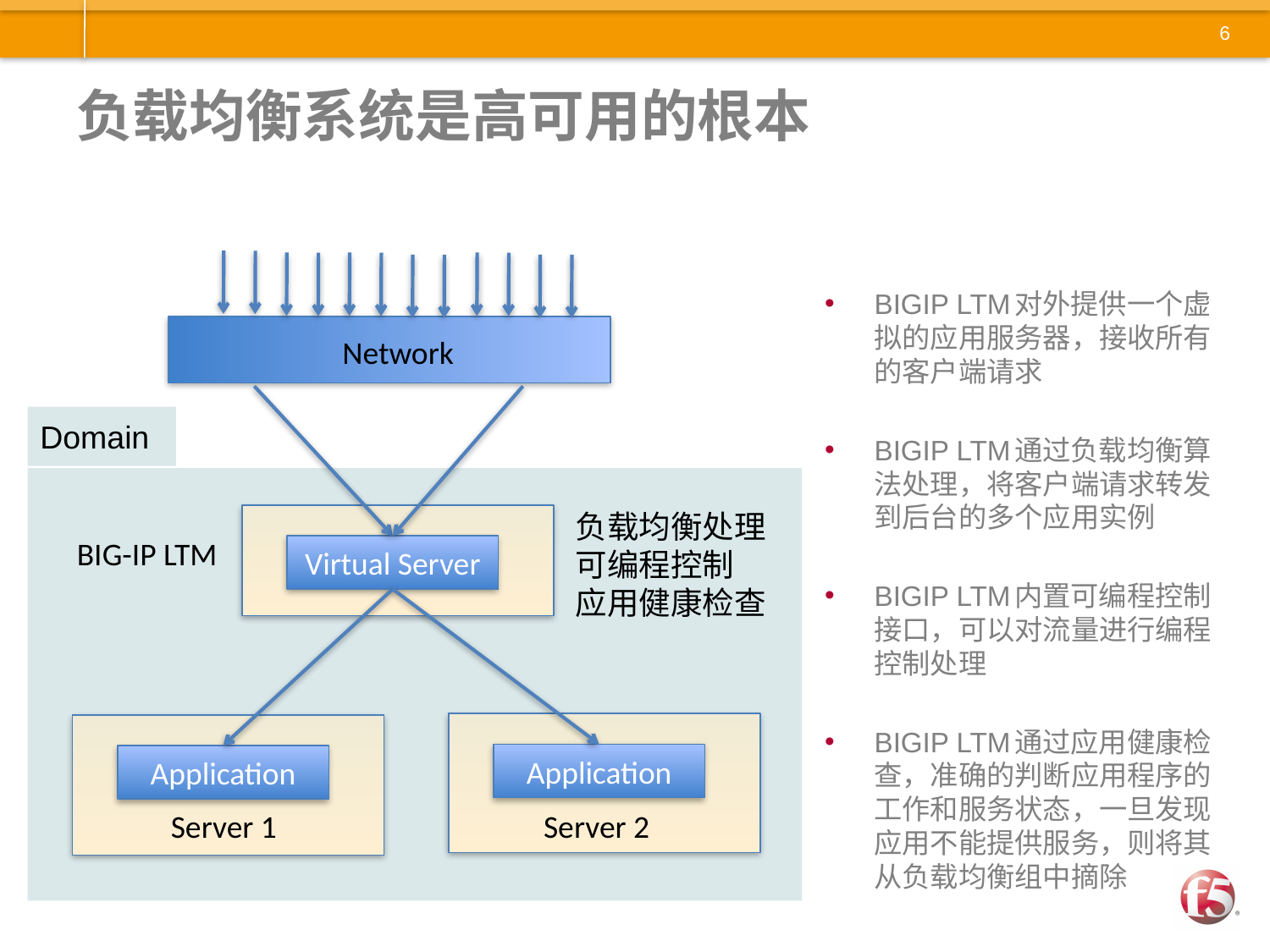

# 负载均衡系统是高可用的根本

BIGIP LTM对外提供一个虚拟的应用服务器，接收所有的客户端请求

BIGIP LTM通过负载均衡算法处理，将客户端请求转发到后台的多个应用实例

BIGIP LTM内置可编程控制接口，可以对流量进行编程控制处理

BIGIP LTM通过应用健康检查，准确的判断应用程序的工作和服务状态，一旦发现应用不能提供服务，则将其从负载均衡组中摘除
Network
Domain

负载均衡处理
可编程控制
应用健康检查

BIG-IP LTM
Virtual Server

Application
Application
Server 1
Server 2